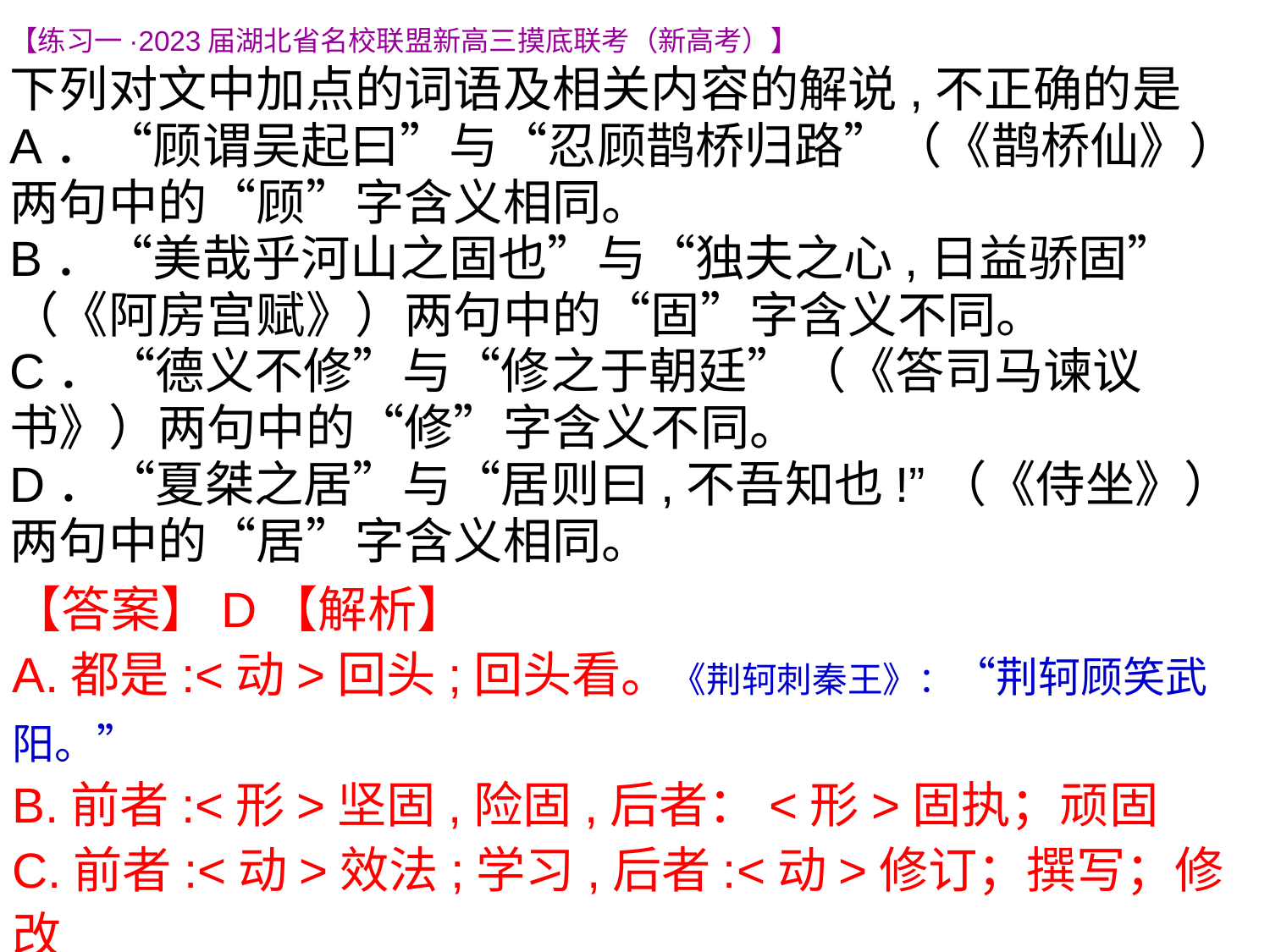

【练习一·2023届湖北省名校联盟新高三摸底联考（新高考）】
下列对文中加点的词语及相关内容的解说,不正确的是A．“顾谓吴起曰”与“忍顾鹊桥归路”（《鹊桥仙》）两句中的“顾”字含义相同。
B．“美哉乎河山之固也”与“独夫之心,日益骄固”（《阿房宫赋》）两句中的“固”字含义不同。
C．“德义不修”与“修之于朝廷”（《答司马谏议书》）两句中的“修”字含义不同。
D．“夏桀之居”与“居则曰,不吾知也!”（《侍坐》）两句中的“居”字含义相同。
【答案】D【解析】
A.都是:<动>回头;回头看。《荆轲刺秦王》：“荆轲顾笑武阳。”
B.前者:<形>坚固,险固,后者：<形>固执；顽固
C.前者:<动>效法;学习,后者:<动>修订；撰写；修改
D.前者:<名>住地;住所,后者:<名>闲居；闲处。